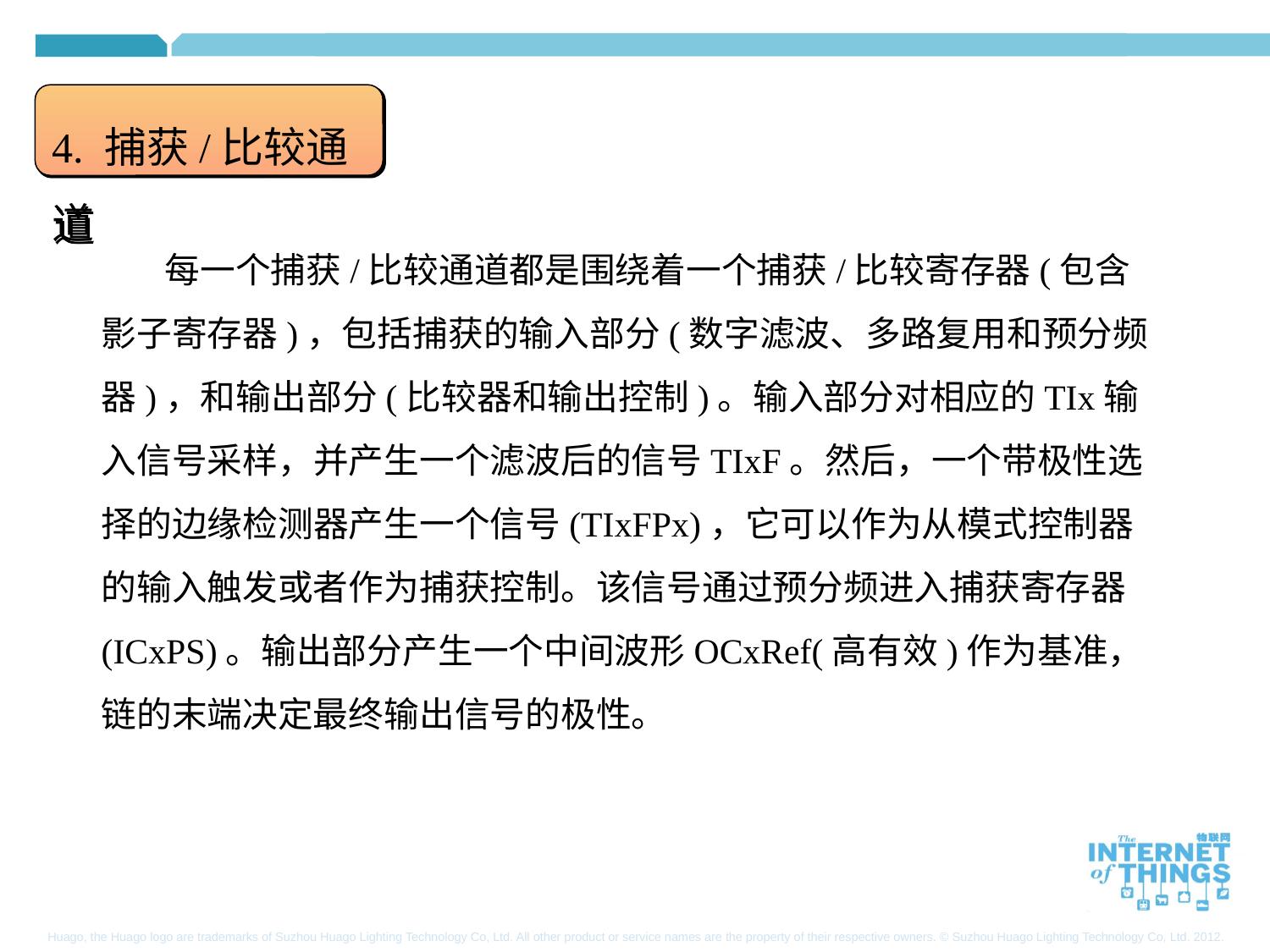

4. 捕获/比较通道
每一个捕获/比较通道都是围绕着一个捕获/比较寄存器(包含影子寄存器)，包括捕获的输入部分(数字滤波、多路复用和预分频器)，和输出部分(比较器和输出控制)。输入部分对相应的TIx输入信号采样，并产生一个滤波后的信号TIxF。然后，一个带极性选择的边缘检测器产生一个信号(TIxFPx)，它可以作为从模式控制器的输入触发或者作为捕获控制。该信号通过预分频进入捕获寄存器(ICxPS)。输出部分产生一个中间波形OCxRef(高有效)作为基准，链的末端决定最终输出信号的极性。